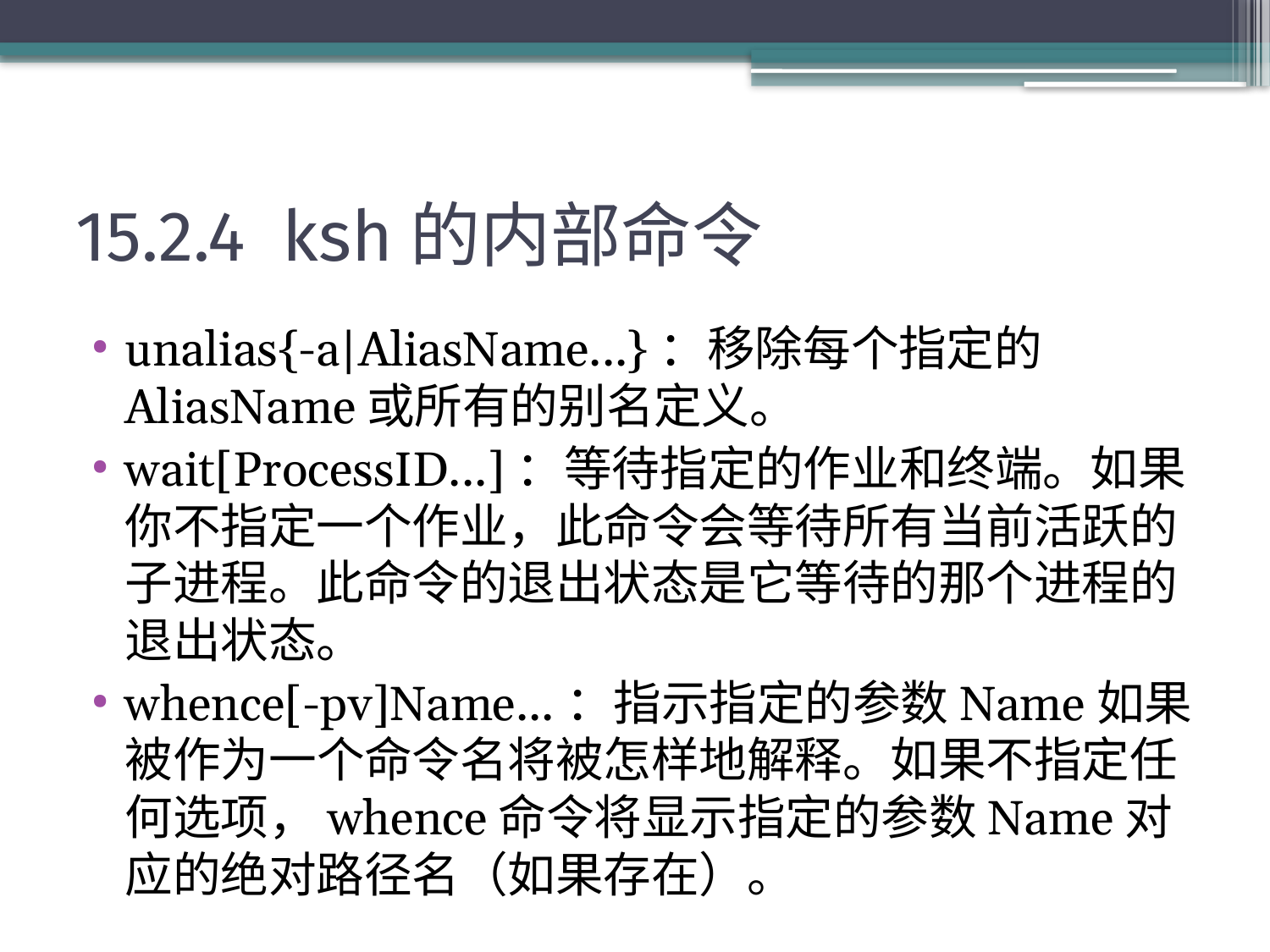

# 15.2.4  ksh的内部命令
unalias{-a|AliasName...}：移除每个指定的AliasName或所有的别名定义。
wait[ProcessID...]：等待指定的作业和终端。如果你不指定一个作业，此命令会等待所有当前活跃的子进程。此命令的退出状态是它等待的那个进程的退出状态。
whence[-pv]Name...：指示指定的参数Name如果被作为一个命令名将被怎样地解释。如果不指定任何选项，whence命令将显示指定的参数Name对应的绝对路径名（如果存在）。